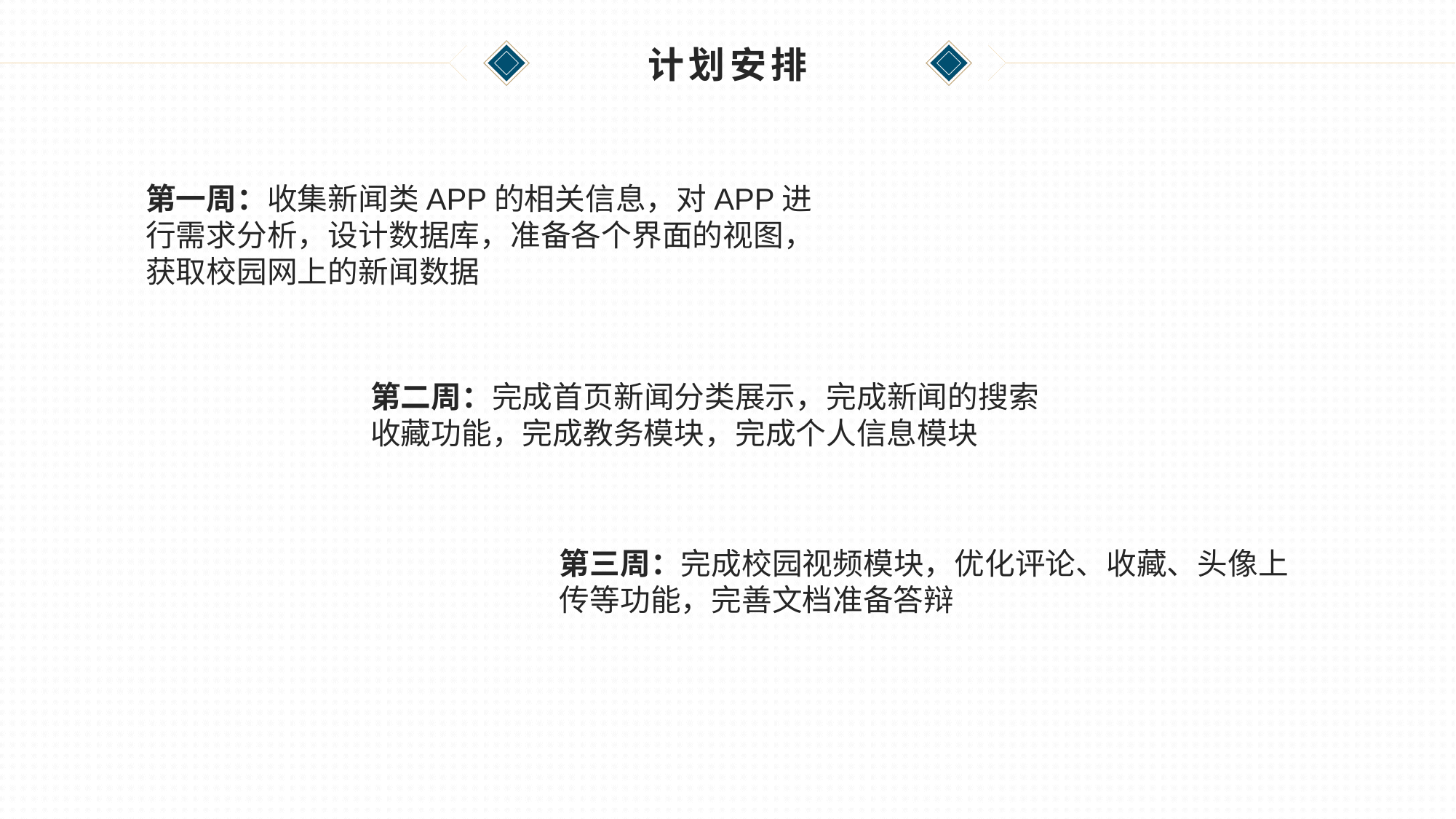

# 计划安排
第一周：收集新闻类APP的相关信息，对APP进行需求分析，设计数据库，准备各个界面的视图，获取校园网上的新闻数据
第二周：完成首页新闻分类展示，完成新闻的搜索收藏功能，完成教务模块，完成个人信息模块
第三周：完成校园视频模块，优化评论、收藏、头像上传等功能，完善文档准备答辩